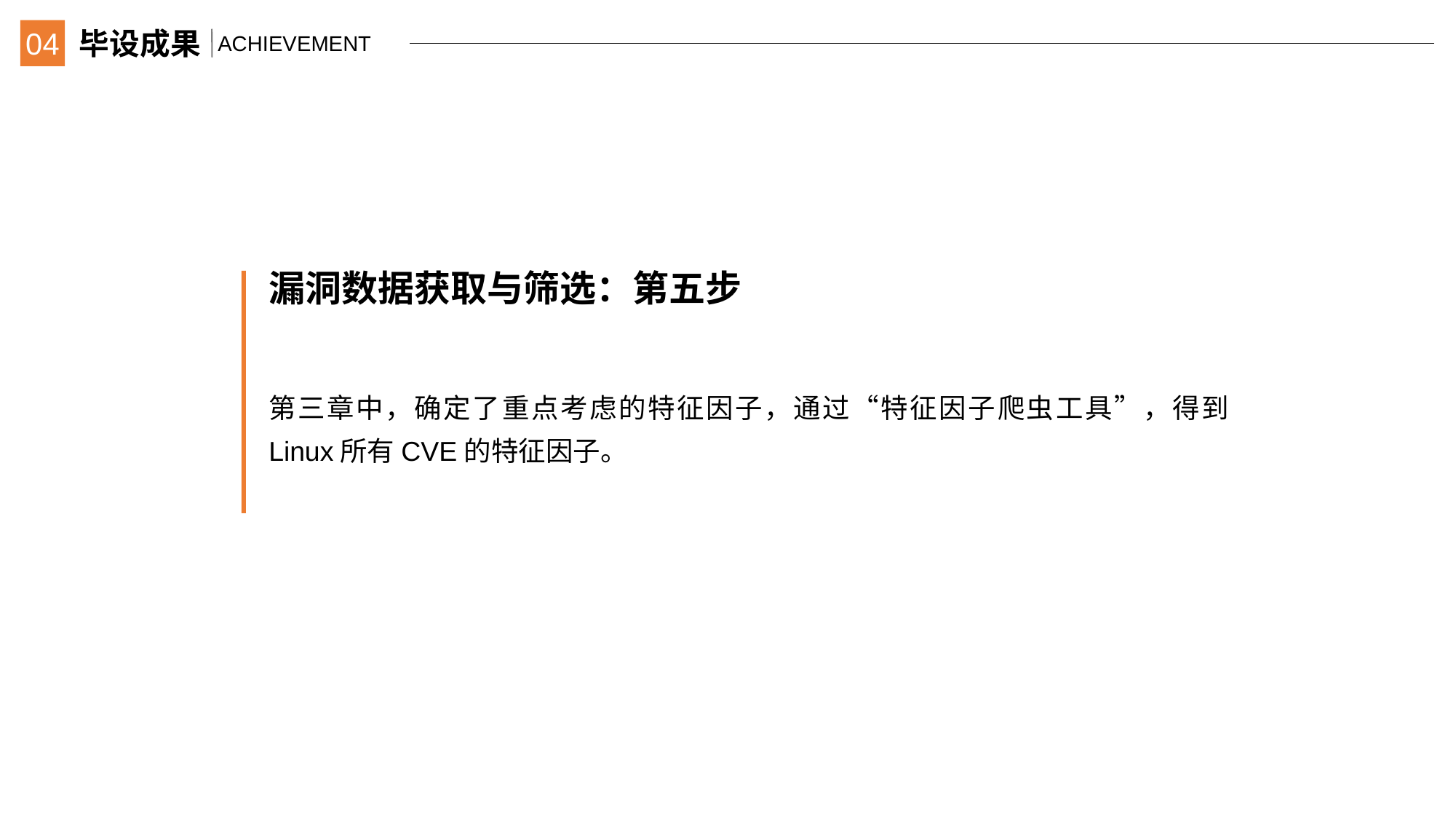

04
毕设成果

ACHIEVEMENT
漏洞数据获取与筛选：第五步

第三章中，确定了重点考虑的特征因子，通过“特征因子爬虫工具”，得到Linux所有CVE的特征因子。